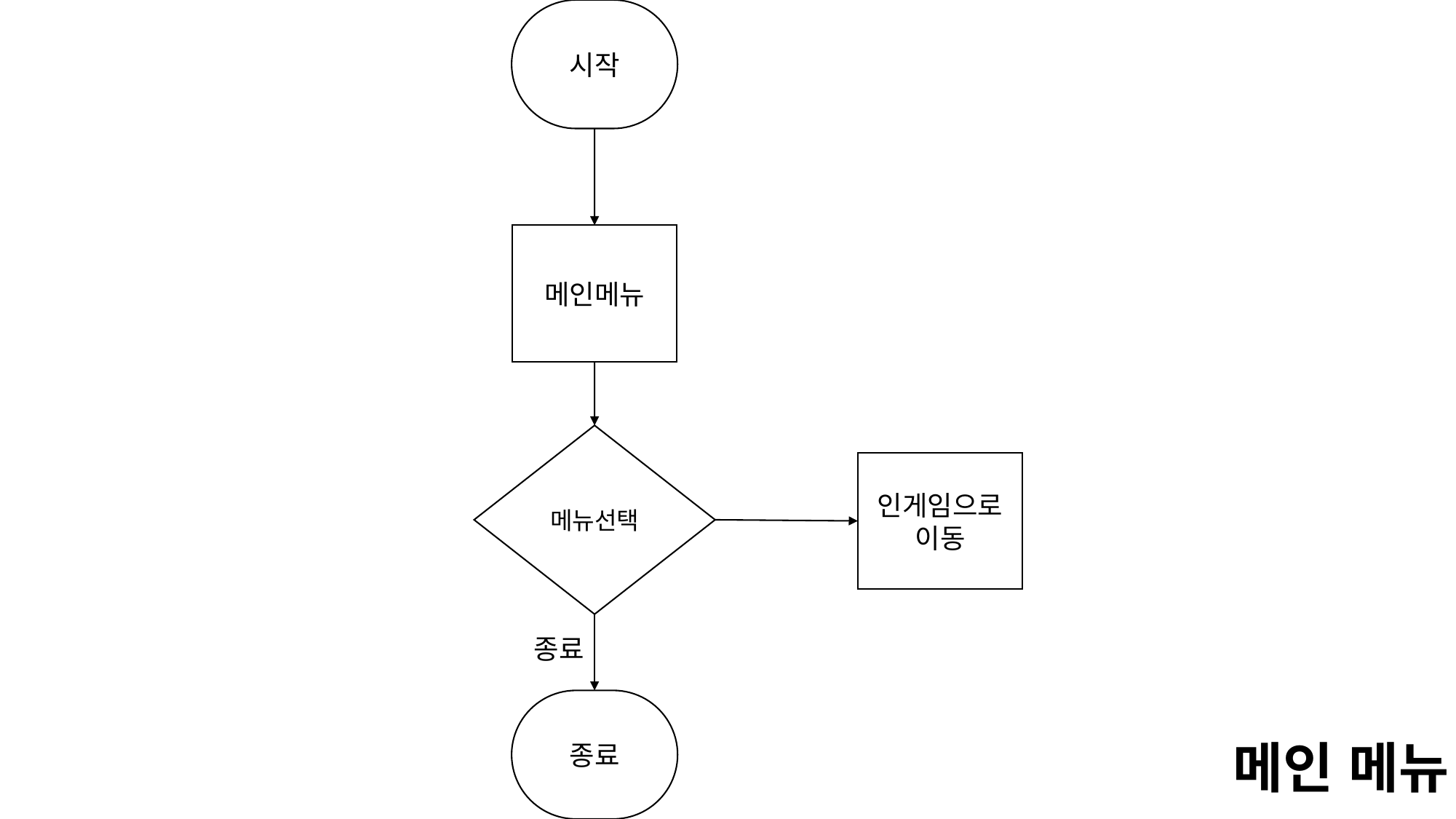

시작
메인메뉴
메뉴선택
인게임으로 이동
종료
종료
메인 메뉴